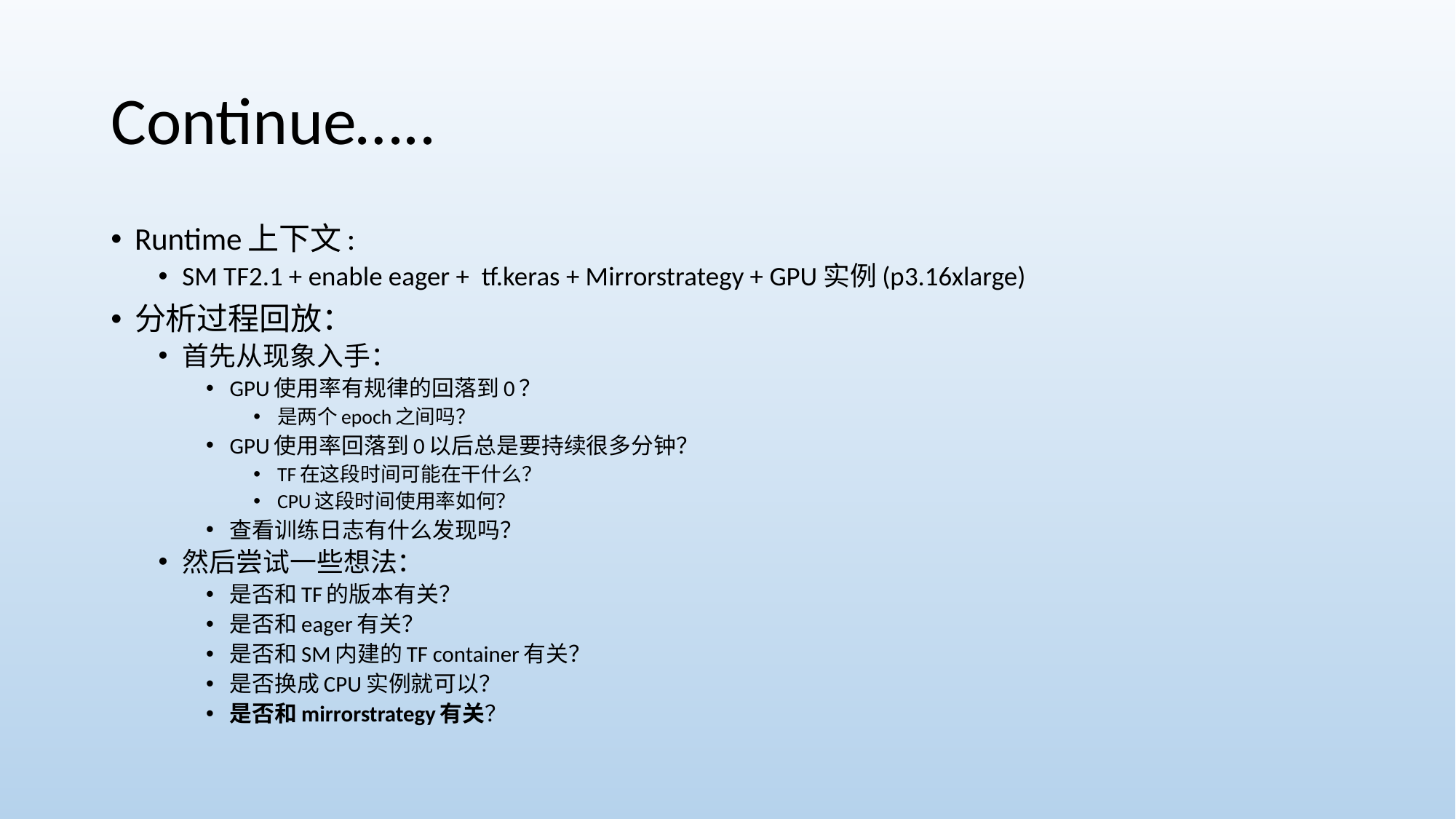

# Continue…..
Runtime上下文:
SM TF2.1 + enable eager +  tf.keras + Mirrorstrategy + GPU实例(p3.16xlarge)
分析过程回放：
首先从现象入手：
GPU使用率有规律的回落到0？
是两个epoch之间吗？
GPU使用率回落到0以后总是要持续很多分钟？
TF在这段时间可能在干什么？
CPU这段时间使用率如何？
查看训练日志有什么发现吗？
然后尝试一些想法：
是否和TF的版本有关？
是否和eager有关？
是否和SM内建的TF container有关？
是否换成CPU实例就可以？
是否和mirrorstrategy有关？